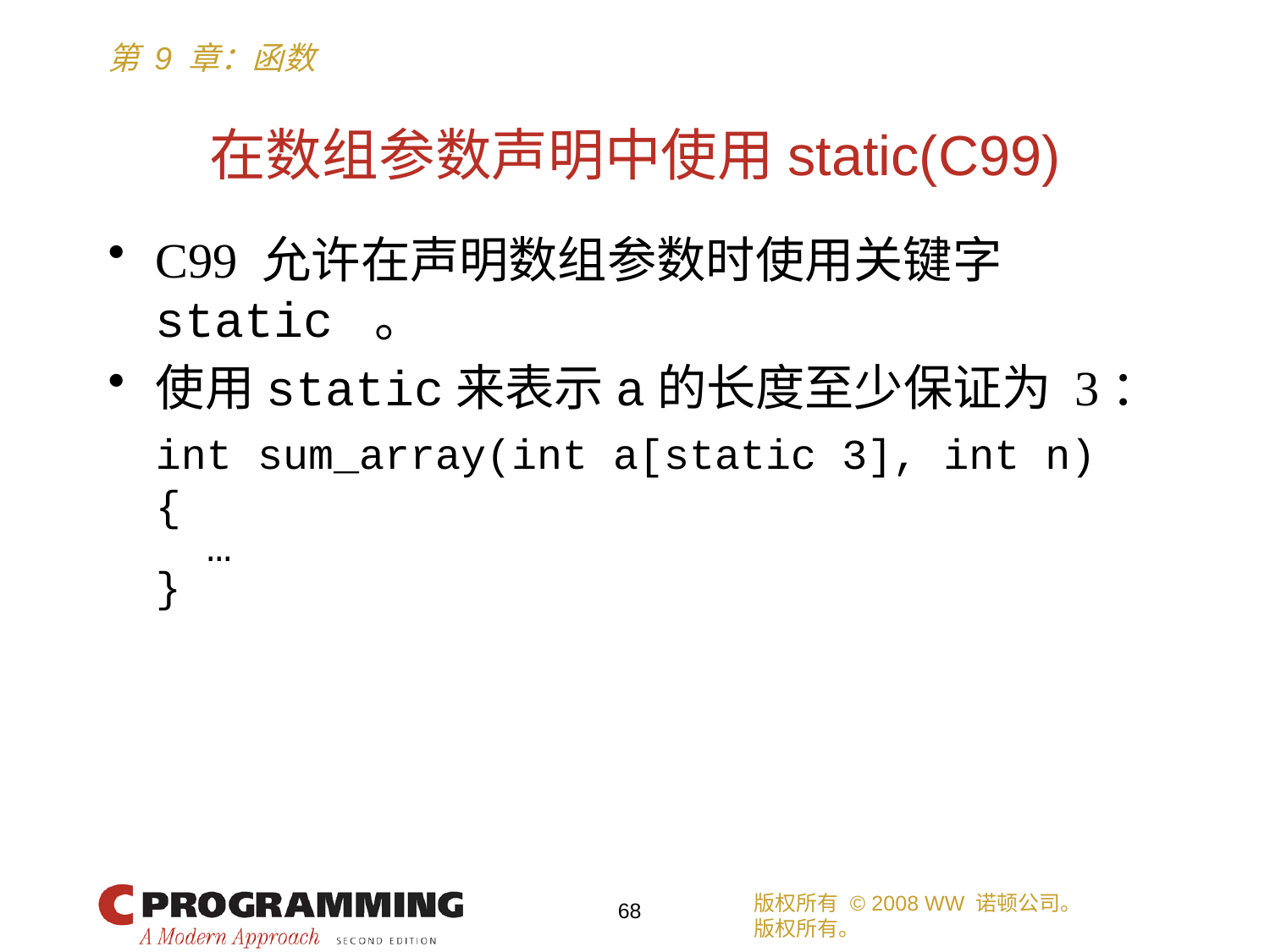

# 在数组参数声明中使用static(C99)
C99 允许在声明数组参数时使用关键字static 。
使用static来表示a的长度至少保证为 3：
	int sum_array(int a[static 3], int n)
	{
	  …
	}
版权所有 © 2008 WW 诺顿公司。
版权所有。
68